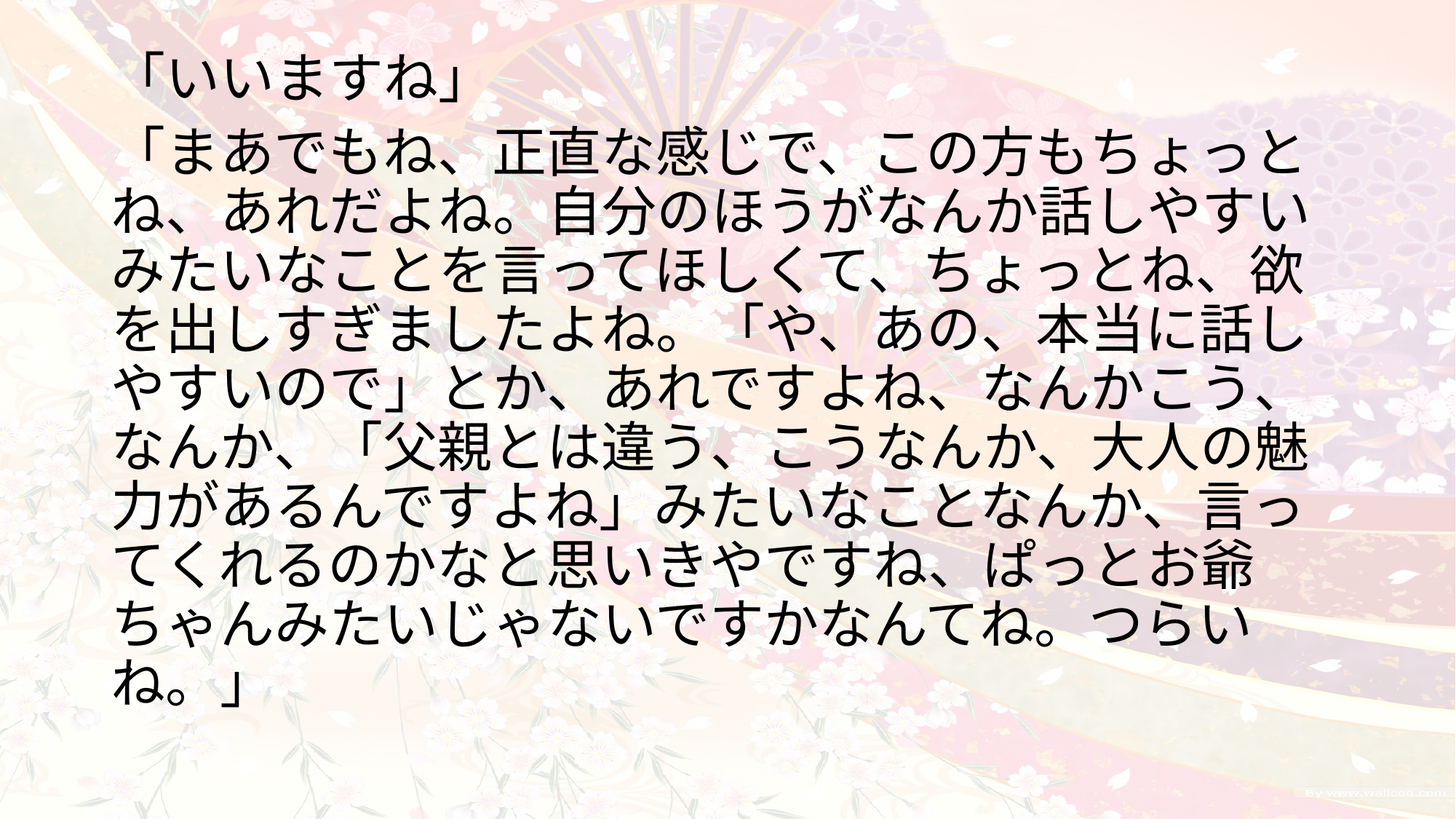

「いいますね」
「まあでもね、正直な感じで、この方もちょっとね、あれだよね。自分のほうがなんか話しやすいみたいなことを言ってほしくて、ちょっとね、欲を出しすぎましたよね。「や、あの、本当に話しやすいので」とか、あれですよね、なんかこう、なんか、「父親とは違う、こうなんか、大人の魅力があるんですよね」みたいなことなんか、言ってくれるのかなと思いきやですね、ぱっとお爺ちゃんみたいじゃないですかなんてね。つらいね。」